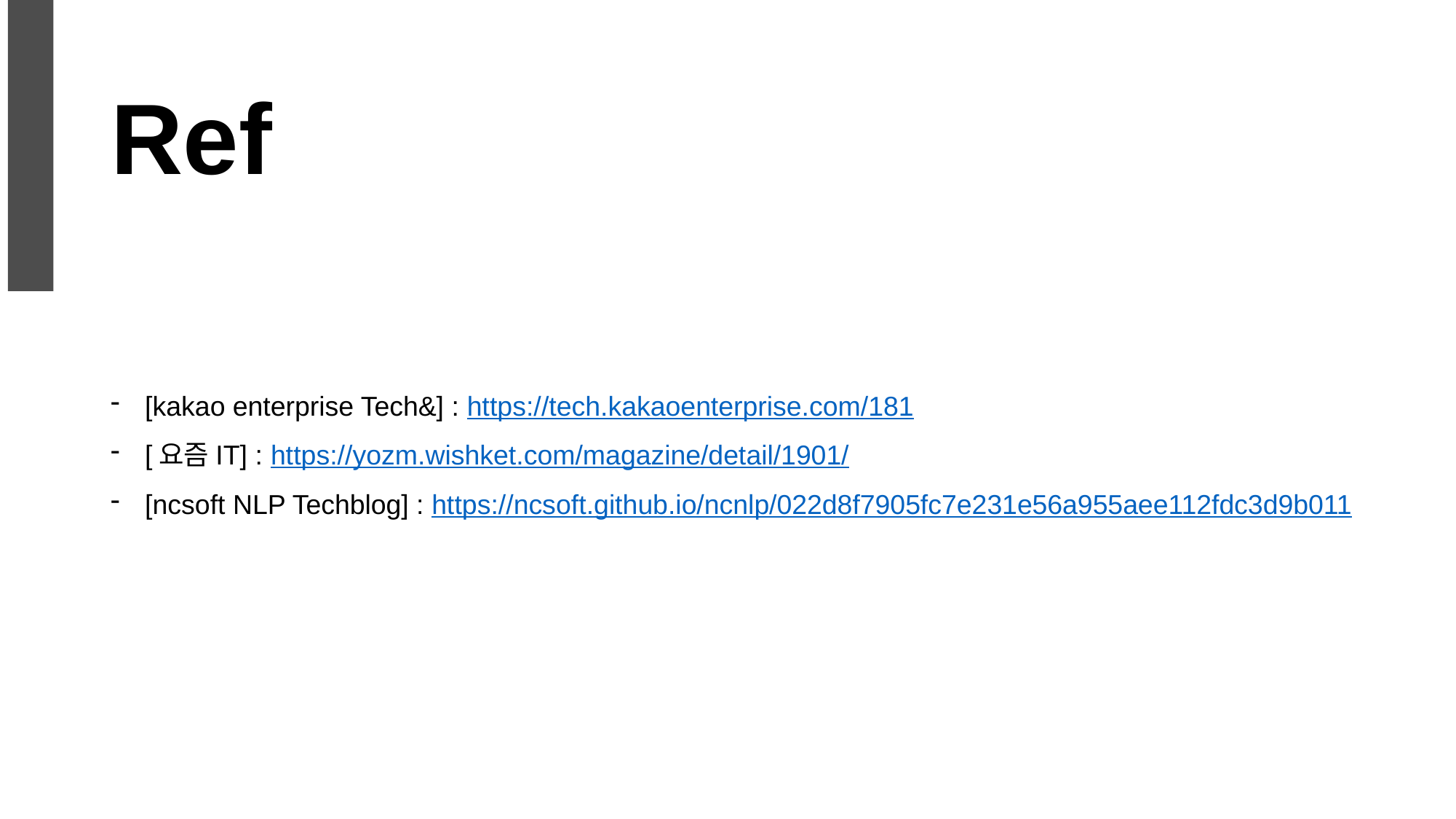

# Ref
[kakao enterprise Tech&] : https://tech.kakaoenterprise.com/181
[요즘IT] : https://yozm.wishket.com/magazine/detail/1901/
[ncsoft NLP Techblog] : https://ncsoft.github.io/ncnlp/022d8f7905fc7e231e56a955aee112fdc3d9b011